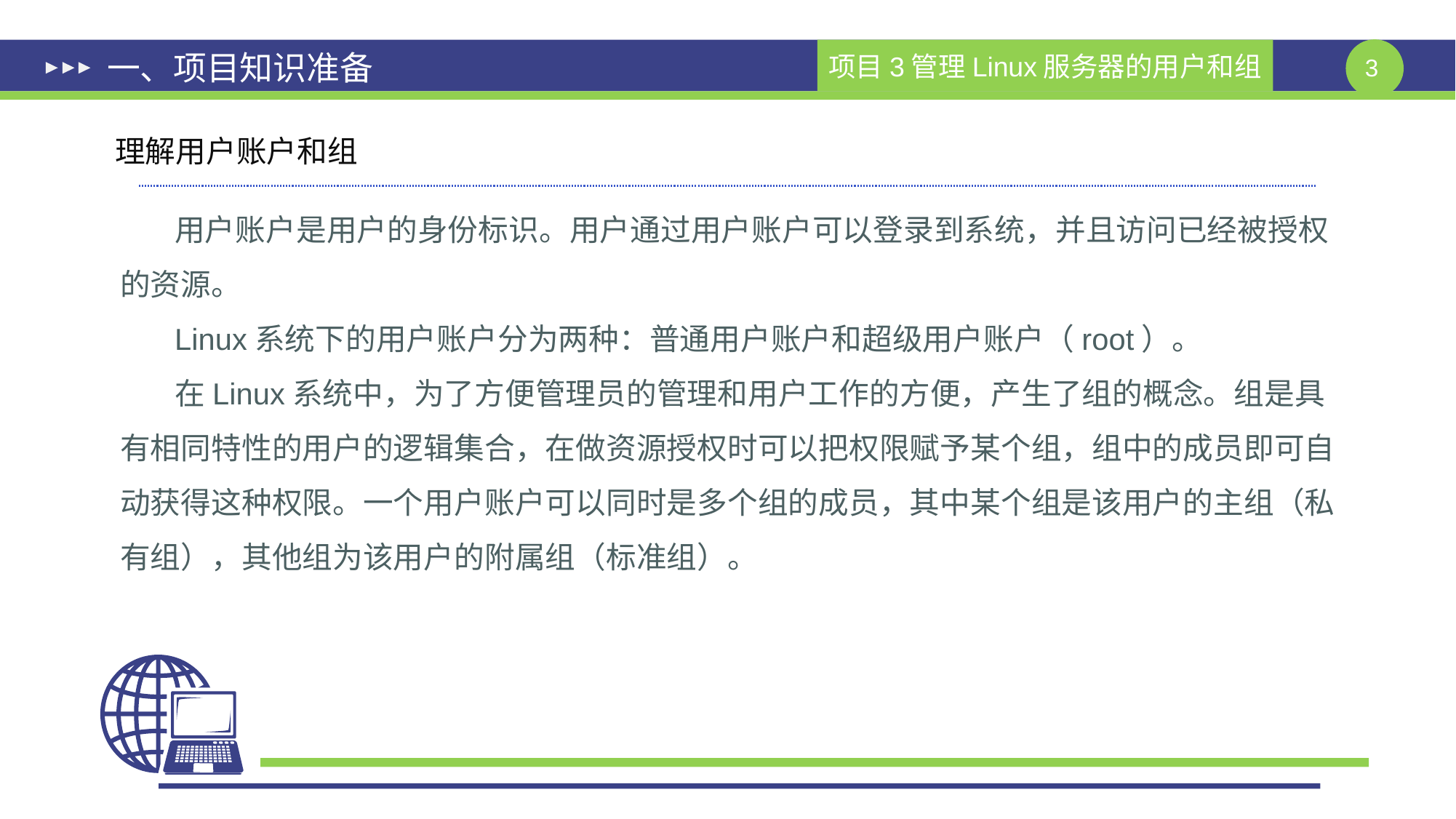

# 一、项目知识准备
理解用户账户和组

用户账户是用户的身份标识。用户通过用户账户可以登录到系统，并且访问已经被授权的资源。
Linux系统下的用户账户分为两种：普通用户账户和超级用户账户（root）。
在Linux系统中，为了方便管理员的管理和用户工作的方便，产生了组的概念。组是具有相同特性的用户的逻辑集合，在做资源授权时可以把权限赋予某个组，组中的成员即可自动获得这种权限。一个用户账户可以同时是多个组的成员，其中某个组是该用户的主组（私有组），其他组为该用户的附属组（标准组）。